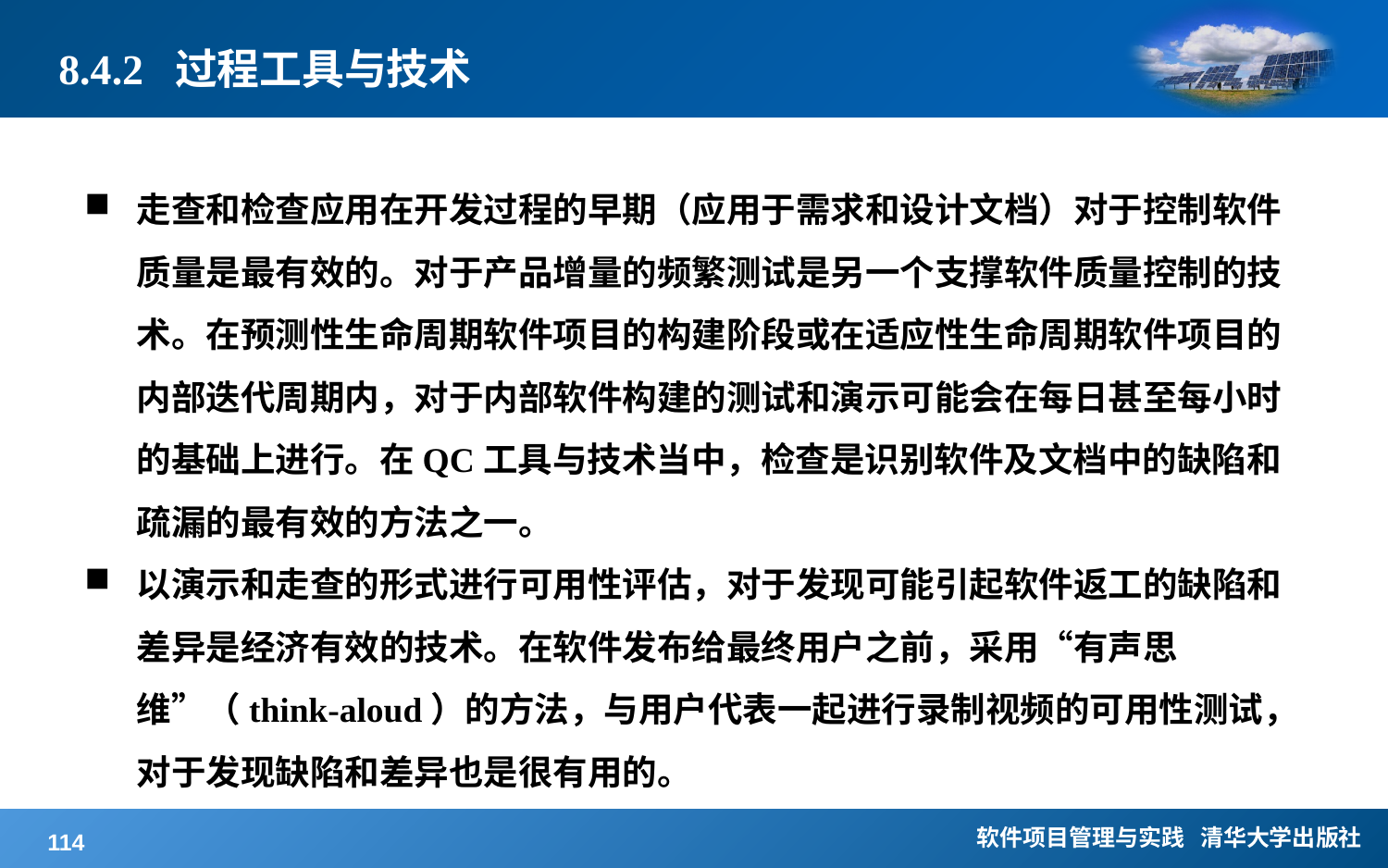

# 8.4.2  过程工具与技术
走查和检查应用在开发过程的早期（应用于需求和设计文档）对于控制软件质量是最有效的。对于产品增量的频繁测试是另一个支撑软件质量控制的技术。在预测性生命周期软件项目的构建阶段或在适应性生命周期软件项目的内部迭代周期内，对于内部软件构建的测试和演示可能会在每日甚至每小时的基础上进行。在QC工具与技术当中，检查是识别软件及文档中的缺陷和疏漏的最有效的方法之一。
以演示和走查的形式进行可用性评估，对于发现可能引起软件返工的缺陷和差异是经济有效的技术。在软件发布给最终用户之前，采用“有声思维”（think-aloud）的方法，与用户代表一起进行录制视频的可用性测试，对于发现缺陷和差异也是很有用的。